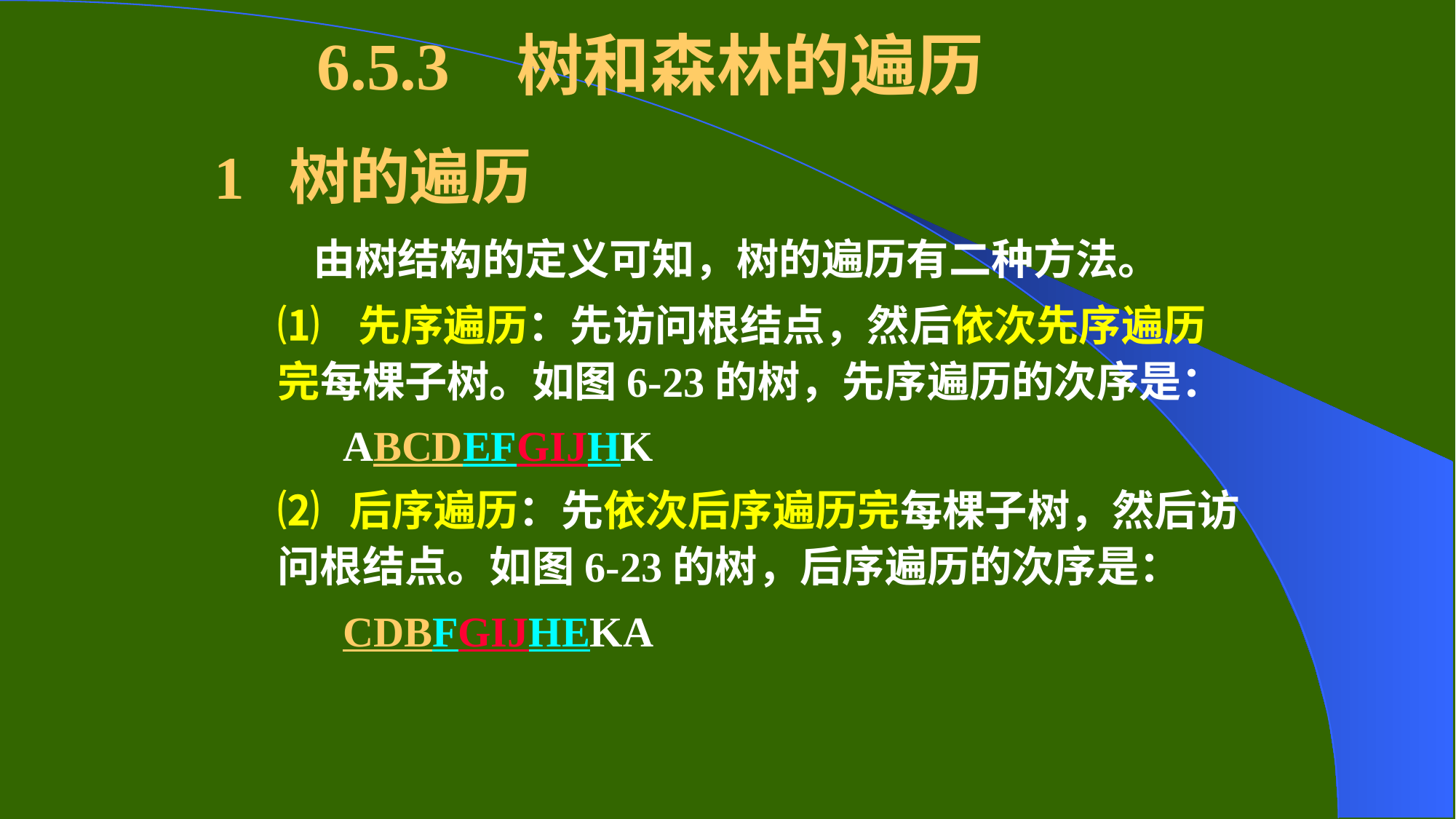

# 6.5.3   树和森林的遍历
1  树的遍历
        由树结构的定义可知，树的遍历有二种方法。
⑴   先序遍历：先访问根结点，然后依次先序遍历完每棵子树。如图6-23的树，先序遍历的次序是：
ABCDEFGIJHK
⑵  后序遍历：先依次后序遍历完每棵子树，然后访问根结点。如图6-23的树，后序遍历的次序是：
CDBFGIJHEKA